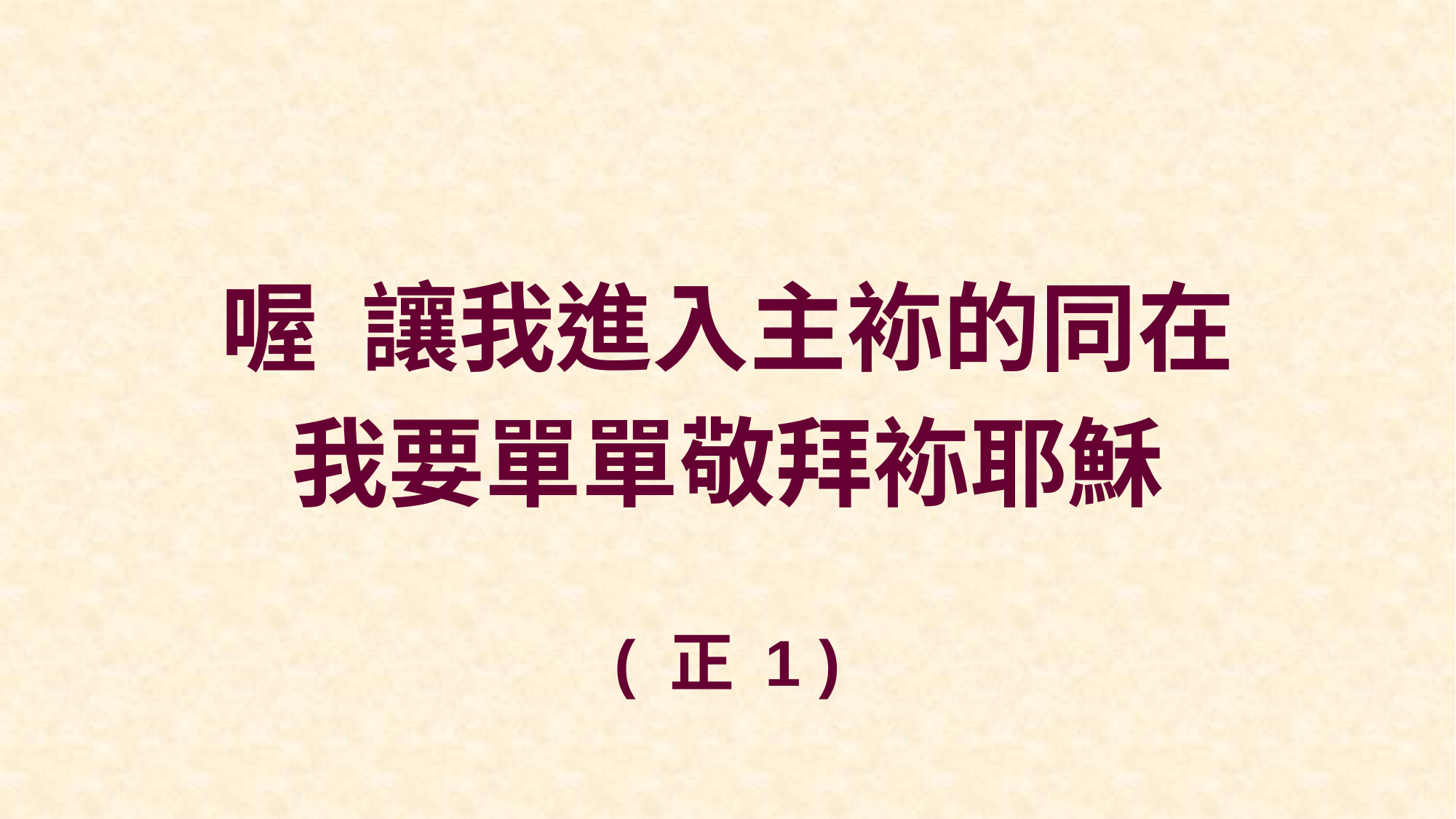

喔  讓我進入主袮的同在
我要單單敬拜袮耶穌
( 正 1 )